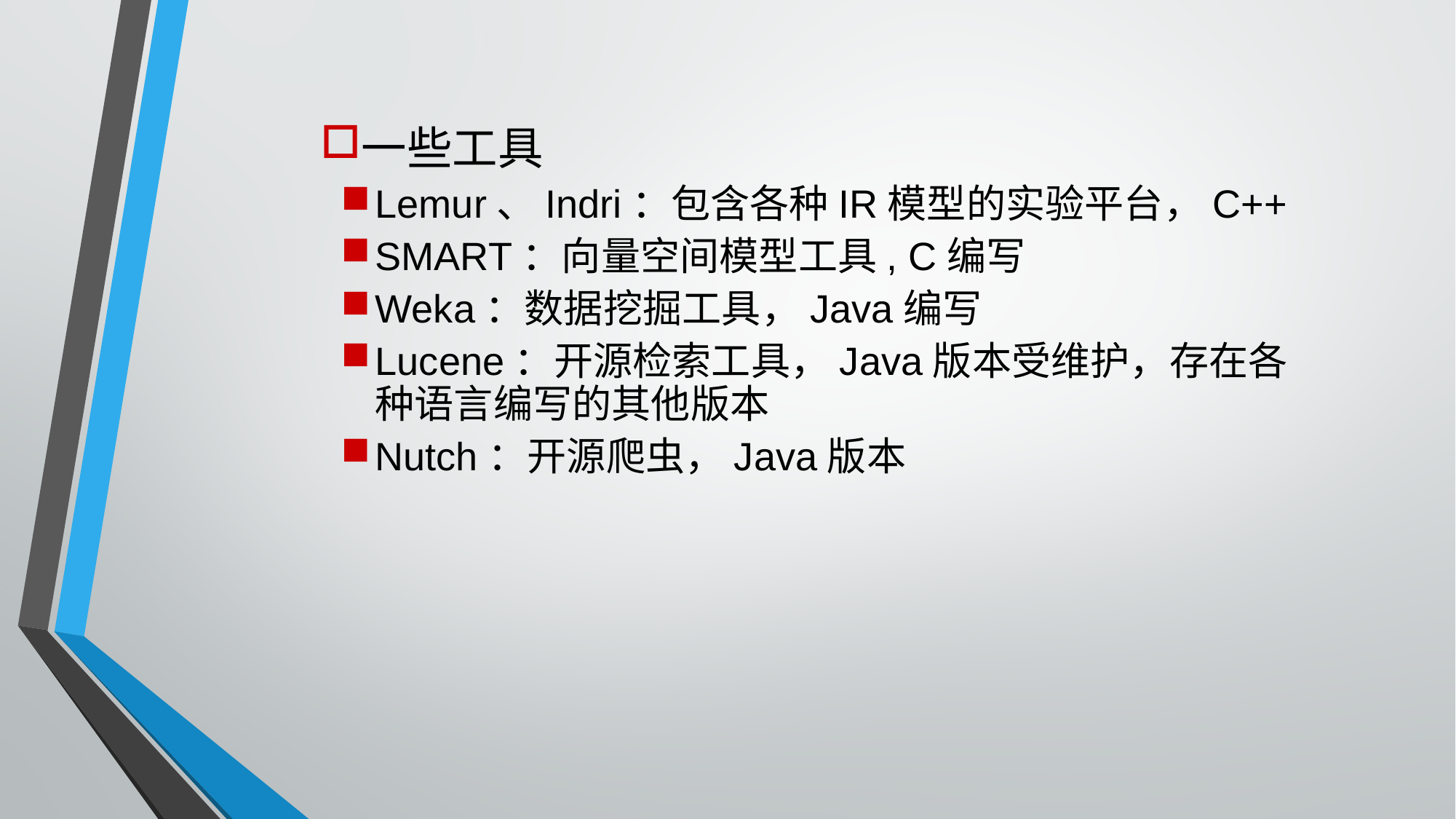

一些工具
Lemur、Indri：包含各种IR模型的实验平台，C++
SMART：向量空间模型工具, C编写
Weka：数据挖掘工具，Java编写
Lucene：开源检索工具，Java版本受维护，存在各种语言编写的其他版本
Nutch：开源爬虫，Java版本